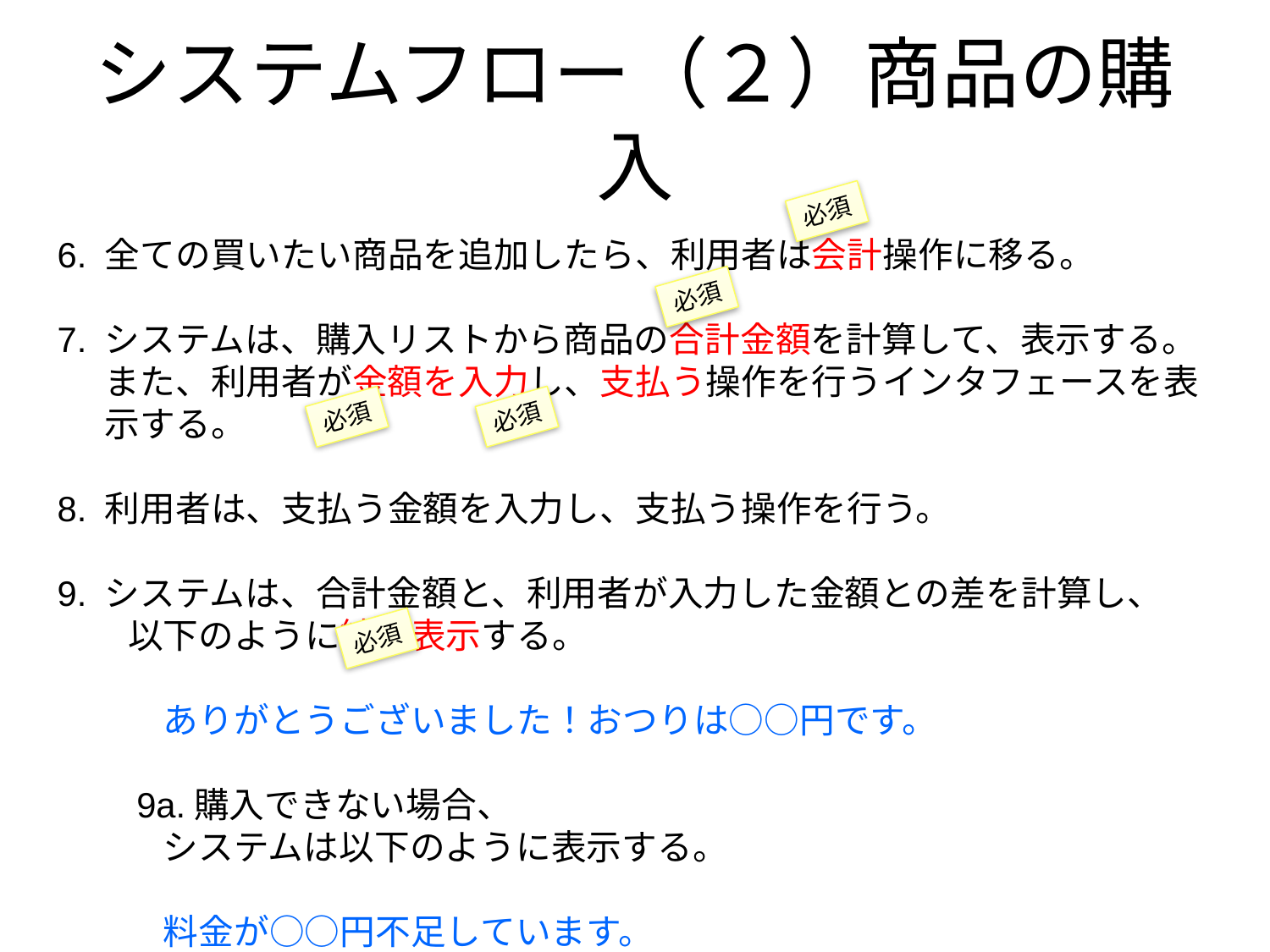

# システムフロー（２）商品の購入
必須
全ての買いたい商品を追加したら、利用者は会計操作に移る。

システムは、購入リストから商品の合計金額を計算して、表示する。また、利用者が金額を入力し、支払う操作を行うインタフェースを表示する。

利用者は、支払う金額を入力し、支払う操作を行う。

システムは、合計金額と、利用者が入力した金額との差を計算し、
　　以下のように結果表示する。

　　　ありがとうございました！おつりは○○円です。

　　9a.購入できない場合、
　　　システムは以下のように表示する。

　　　料金が○○円不足しています。
必須
必須
必須
必須